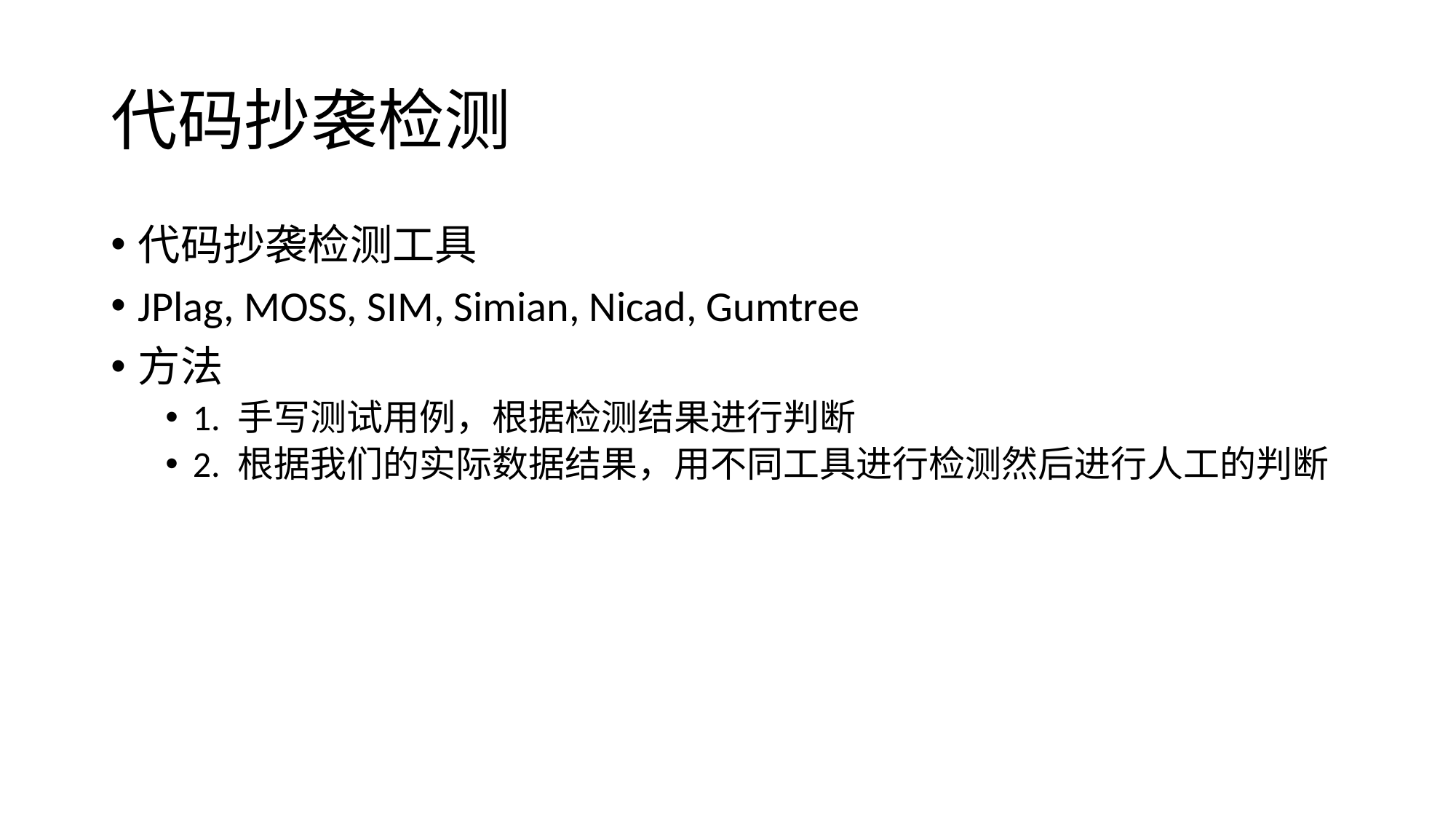

# 代码抄袭检测
代码抄袭检测工具
JPlag, MOSS, SIM, Simian, Nicad, Gumtree
方法
1. 手写测试用例，根据检测结果进行判断
2. 根据我们的实际数据结果，用不同工具进行检测然后进行人工的判断